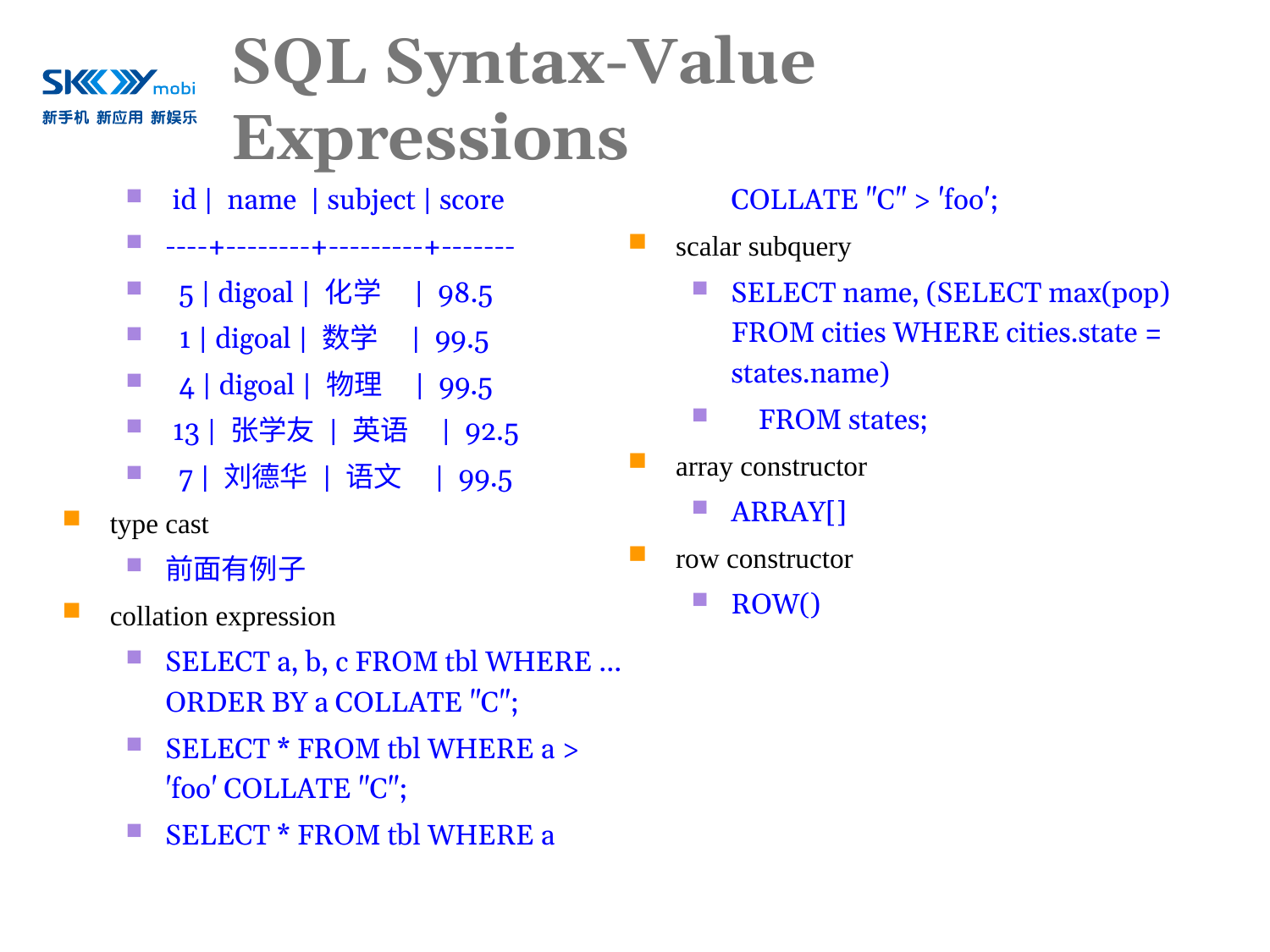

# SQL Syntax-Value Expressions
 id |  name  | subject | score
----+--------+---------+-------
  5 | digoal | 化学    |  98.5
  1 | digoal | 数学    |  99.5
  4 | digoal | 物理    |  99.5
 13 | 张学友 | 英语    |  92.5
  7 | 刘德华 | 语文    |  99.5
type cast
前面有例子
collation expression
SELECT a, b, c FROM tbl WHERE ... ORDER BY a COLLATE "C";
SELECT * FROM tbl WHERE a > 'foo' COLLATE "C";
SELECT * FROM tbl WHERE a COLLATE "C" > 'foo';
scalar subquery
SELECT name, (SELECT max(pop) FROM cities WHERE cities.state = states.name)
    FROM states;
array constructor
ARRAY[]
row constructor
ROW()